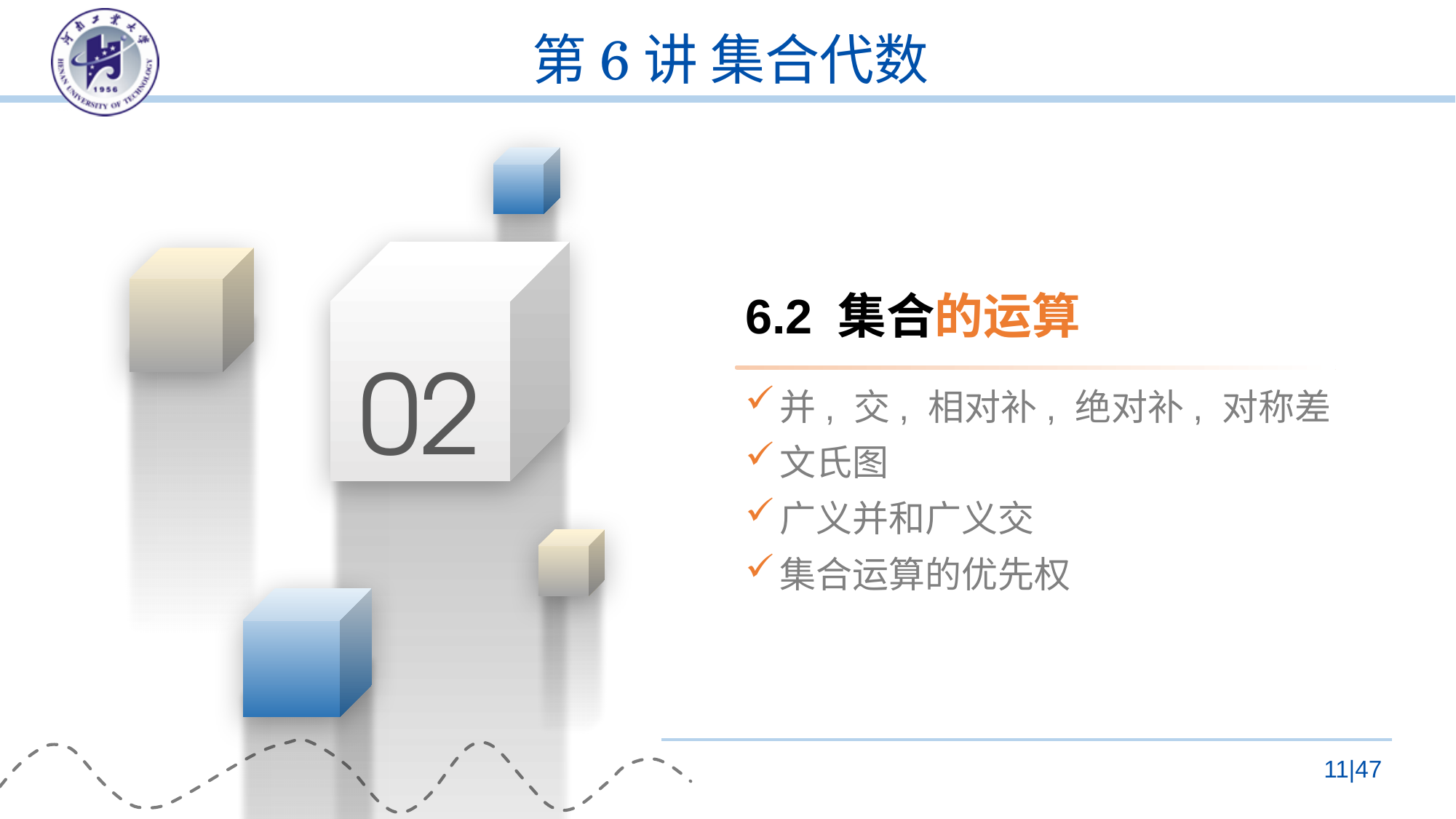

# 第6讲 集合代数

02

6.2 集合的运算

并, 交, 相对补, 绝对补, 对称差
文氏图
广义并和广义交

集合运算的优先权

11|47